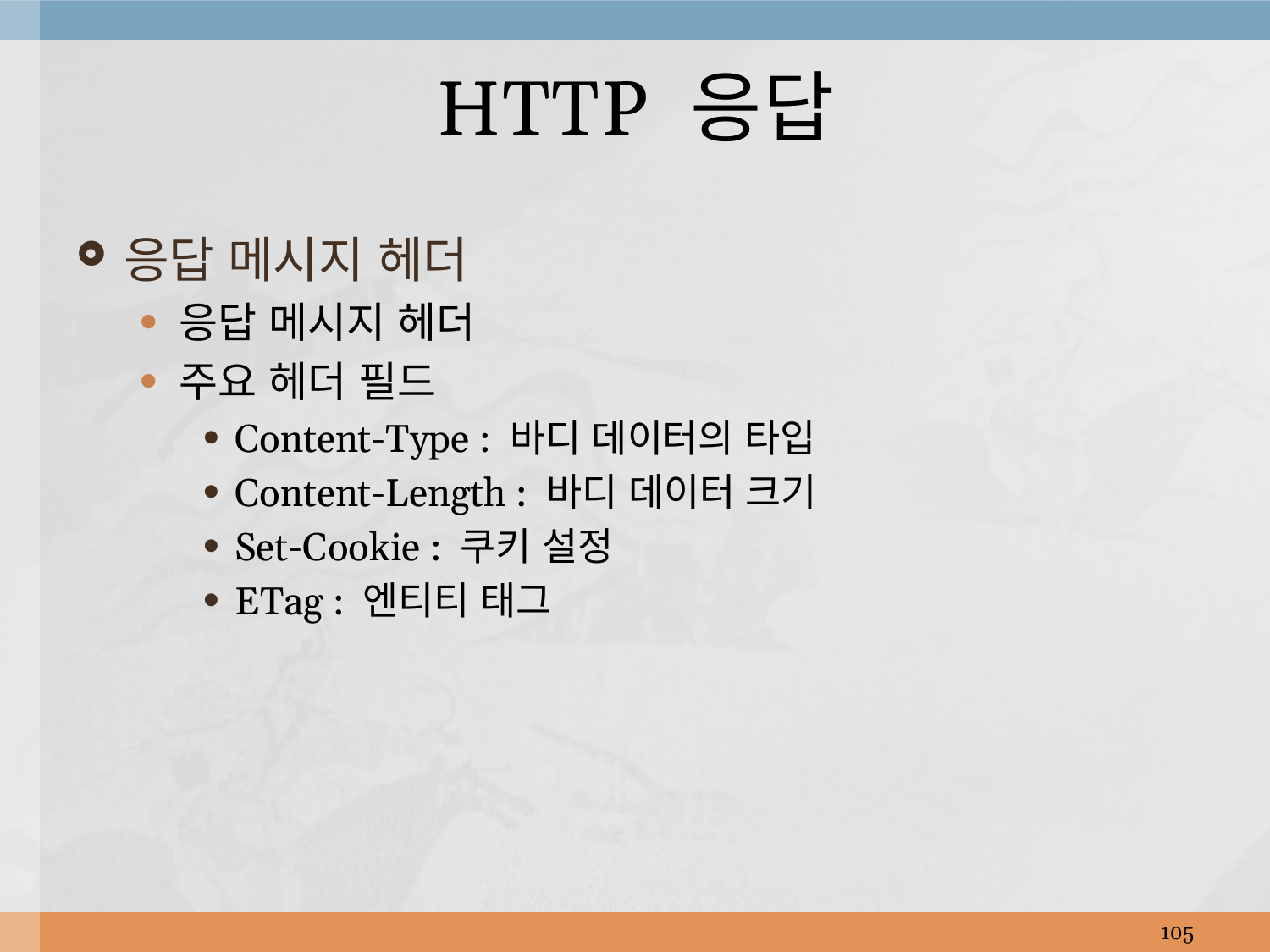

# HTTP 응답
응답 메시지 헤더
응답 메시지 헤더
주요 헤더 필드
Content-Type : 바디 데이터의 타입
Content-Length : 바디 데이터 크기
Set-Cookie : 쿠키 설정
ETag : 엔티티 태그
105